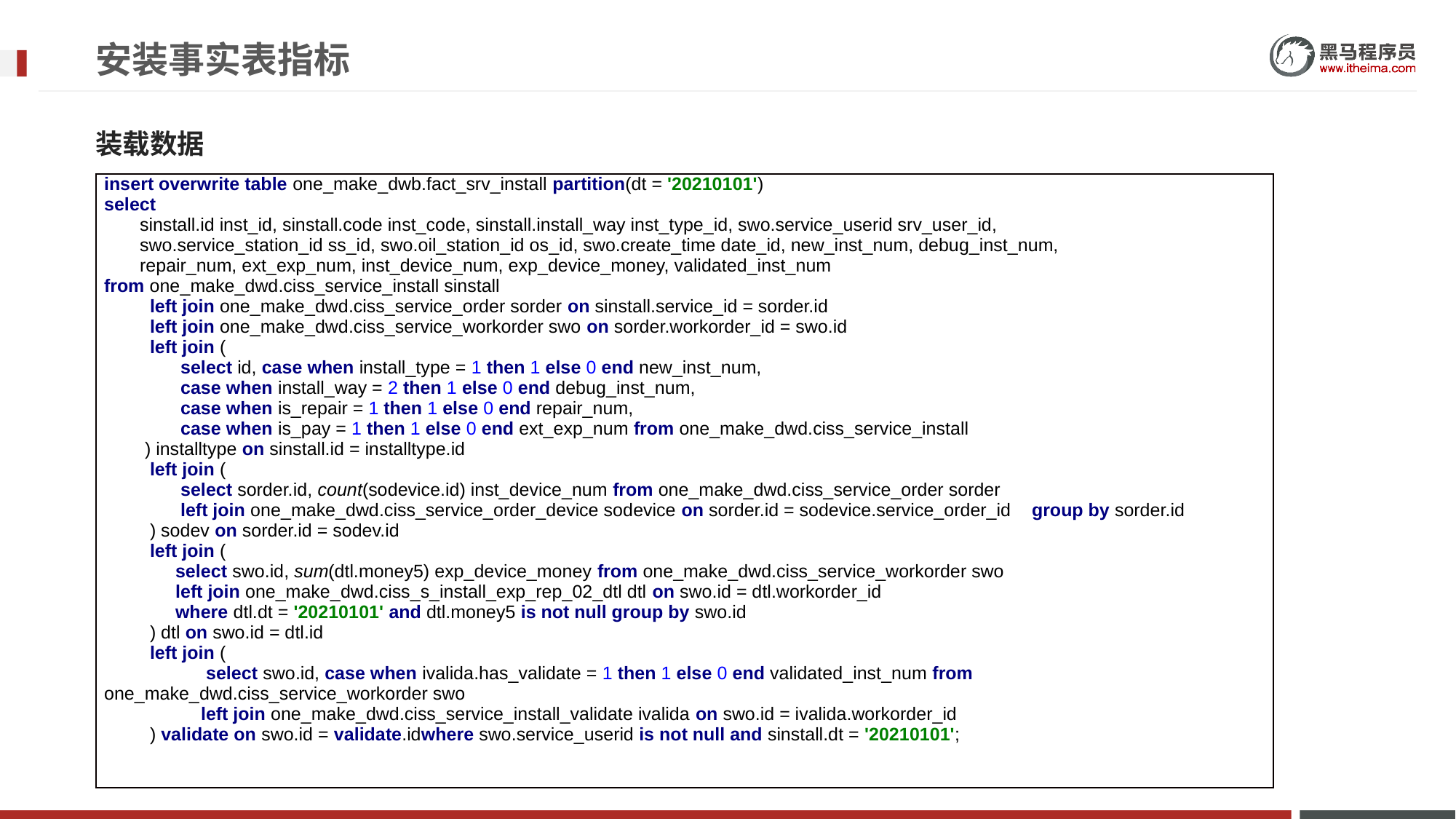

# 安装事实表指标
装载数据
| insert overwrite table one\_make\_dwb.fact\_srv\_install partition(dt = '20210101') select sinstall.id inst\_id, sinstall.code inst\_code, sinstall.install\_way inst\_type\_id, swo.service\_userid srv\_user\_id, swo.service\_station\_id ss\_id, swo.oil\_station\_id os\_id, swo.create\_time date\_id, new\_inst\_num, debug\_inst\_num, repair\_num, ext\_exp\_num, inst\_device\_num, exp\_device\_money, validated\_inst\_num from one\_make\_dwd.ciss\_service\_install sinstall left join one\_make\_dwd.ciss\_service\_order sorder on sinstall.service\_id = sorder.id left join one\_make\_dwd.ciss\_service\_workorder swo on sorder.workorder\_id = swo.id left join ( select id, case when install\_type = 1 then 1 else 0 end new\_inst\_num, case when install\_way = 2 then 1 else 0 end debug\_inst\_num, case when is\_repair = 1 then 1 else 0 end repair\_num, case when is\_pay = 1 then 1 else 0 end ext\_exp\_num from one\_make\_dwd.ciss\_service\_install ) installtype on sinstall.id = installtype.id left join ( select sorder.id, count(sodevice.id) inst\_device\_num from one\_make\_dwd.ciss\_service\_order sorder left join one\_make\_dwd.ciss\_service\_order\_device sodevice on sorder.id = sodevice.service\_order\_id group by sorder.id ) sodev on sorder.id = sodev.id left join ( select swo.id, sum(dtl.money5) exp\_device\_money from one\_make\_dwd.ciss\_service\_workorder swo left join one\_make\_dwd.ciss\_s\_install\_exp\_rep\_02\_dtl dtl on swo.id = dtl.workorder\_id where dtl.dt = '20210101' and dtl.money5 is not null group by swo.id ) dtl on swo.id = dtl.id left join ( select swo.id, case when ivalida.has\_validate = 1 then 1 else 0 end validated\_inst\_num from one\_make\_dwd.ciss\_service\_workorder swo left join one\_make\_dwd.ciss\_service\_install\_validate ivalida on swo.id = ivalida.workorder\_id ) validate on swo.id = validate.idwhere swo.service\_userid is not null and sinstall.dt = '20210101'; |
| --- |